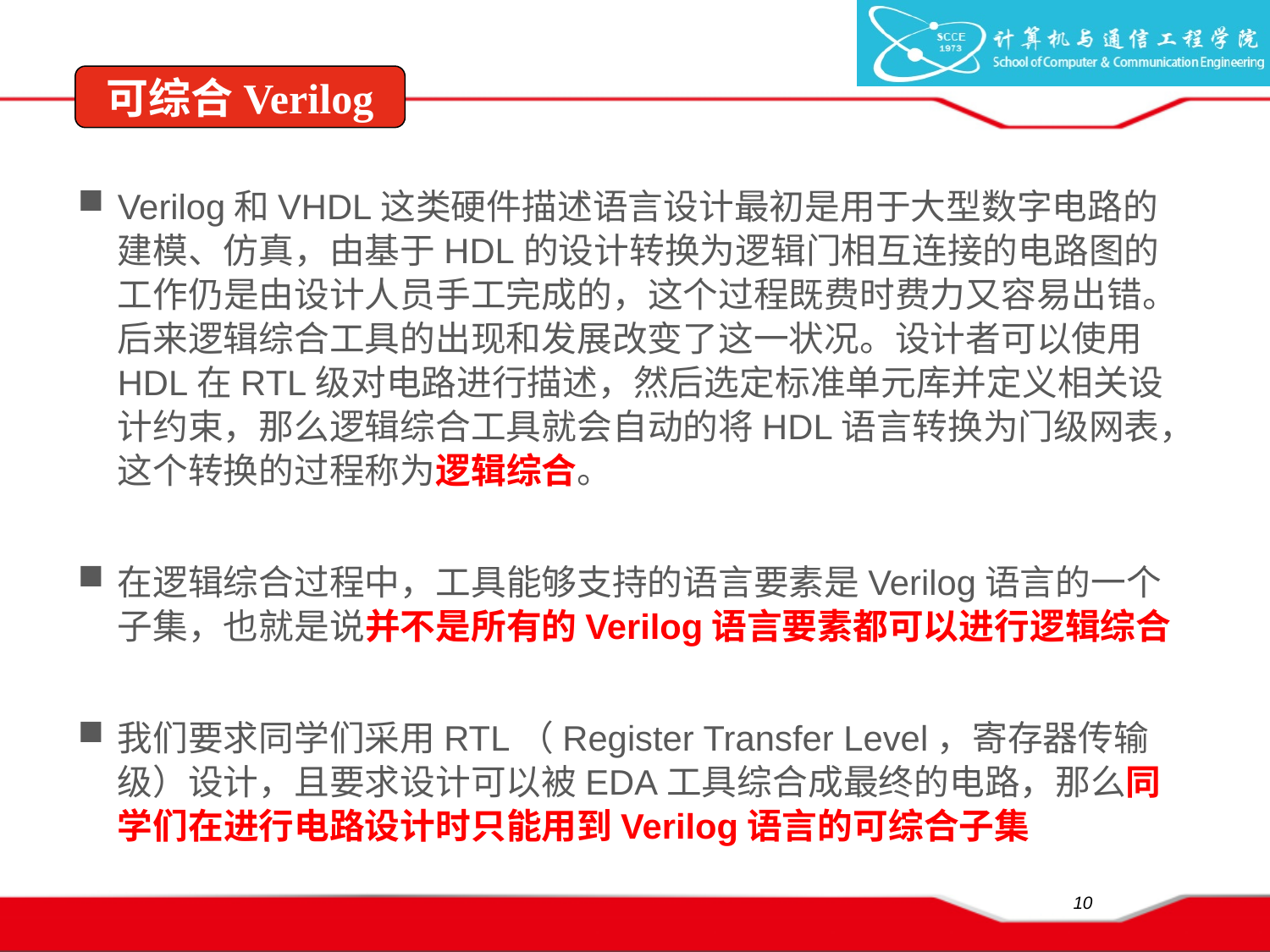

可综合Verilog
Verilog和VHDL这类硬件描述语言设计最初是用于大型数字电路的建模、仿真，由基于HDL的设计转换为逻辑门相互连接的电路图的工作仍是由设计人员手工完成的，这个过程既费时费力又容易出错。后来逻辑综合工具的出现和发展改变了这一状况。设计者可以使用HDL在RTL级对电路进行描述，然后选定标准单元库并定义相关设计约束，那么逻辑综合工具就会自动的将HDL语言转换为门级网表，这个转换的过程称为逻辑综合。

在逻辑综合过程中，工具能够支持的语言要素是Verilog语言的一个子集，也就是说并不是所有的Verilog语言要素都可以进行逻辑综合

我们要求同学们采用RTL（Register Transfer Level，寄存器传输级）设计，且要求设计可以被EDA工具综合成最终的电路，那么同学们在进行电路设计时只能用到Verilog语言的可综合子集

10